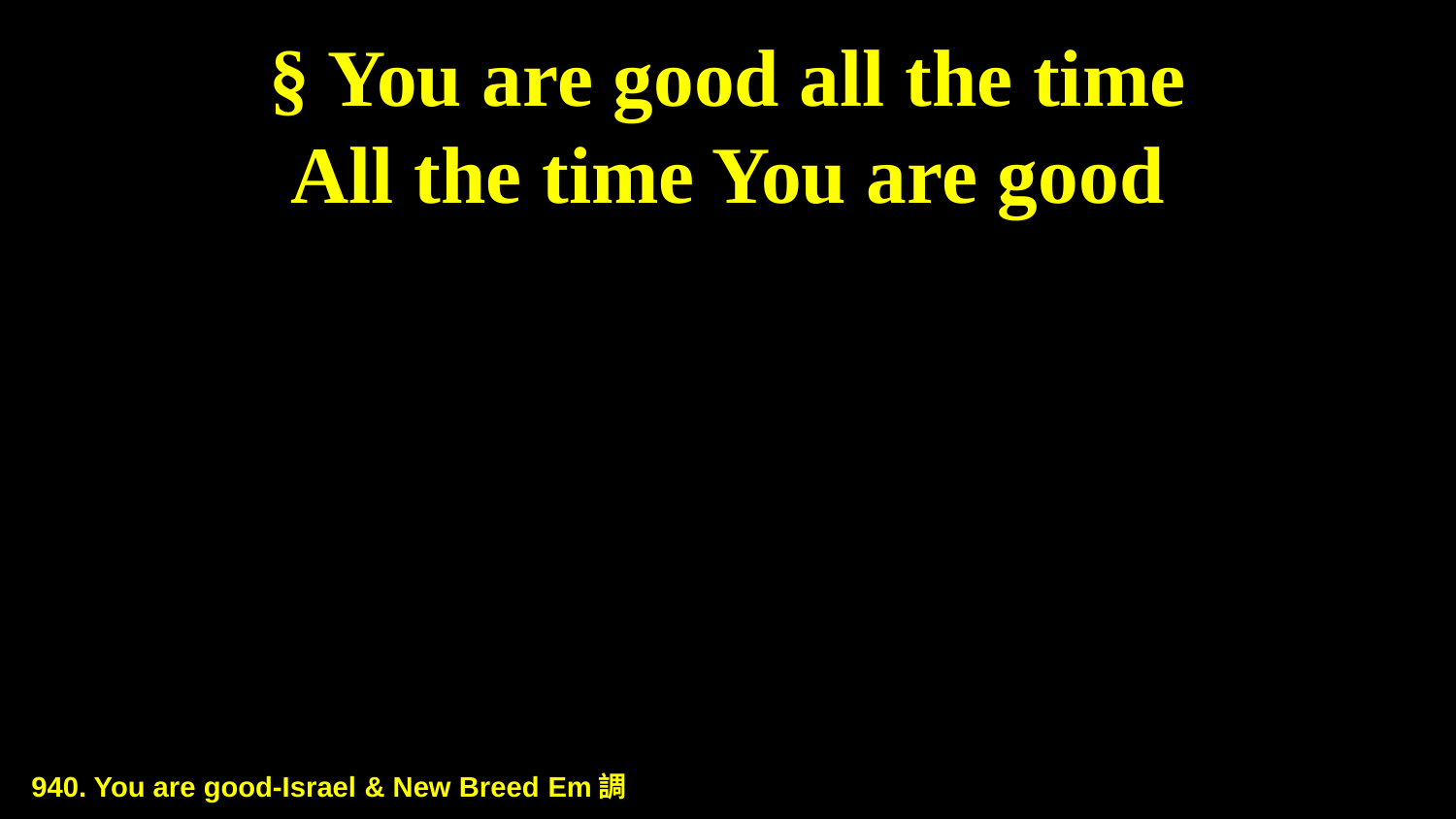

# § You are good all the time All the time You are good
940. You are good-Israel & New Breed Em調